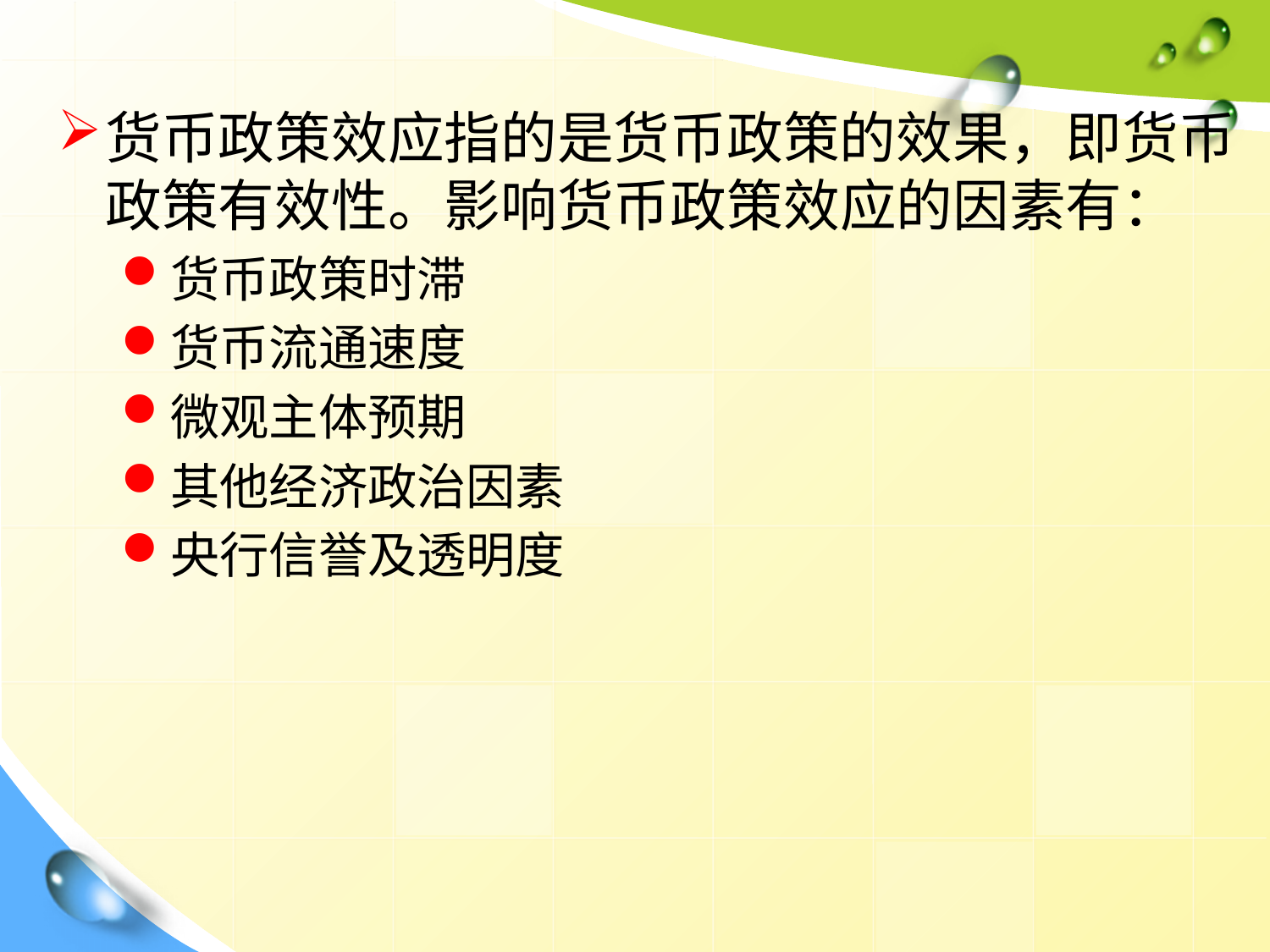

货币政策效应指的是货币政策的效果，即货币政策有效性。影响货币政策效应的因素有：
货币政策时滞
货币流通速度
微观主体预期
其他经济政治因素
央行信誉及透明度